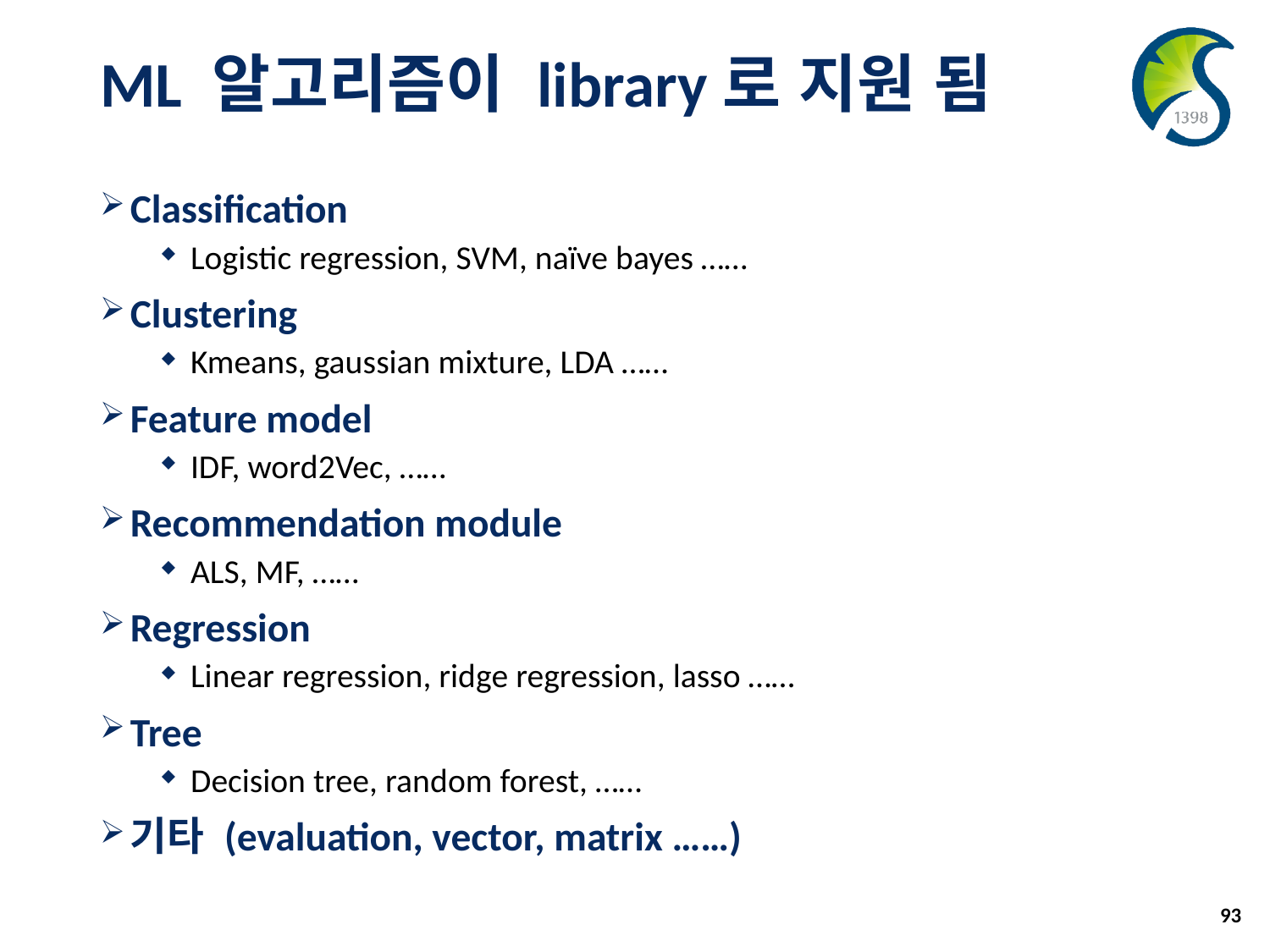

# ML 알고리즘이 library로 지원 됨
Classification
Logistic regression, SVM, naïve bayes ……
Clustering
Kmeans, gaussian mixture, LDA ……
Feature model
IDF, word2Vec, ……
Recommendation module
ALS, MF, ……
Regression
Linear regression, ridge regression, lasso ……
Tree
Decision tree, random forest, ……
기타 (evaluation, vector, matrix ……)
93